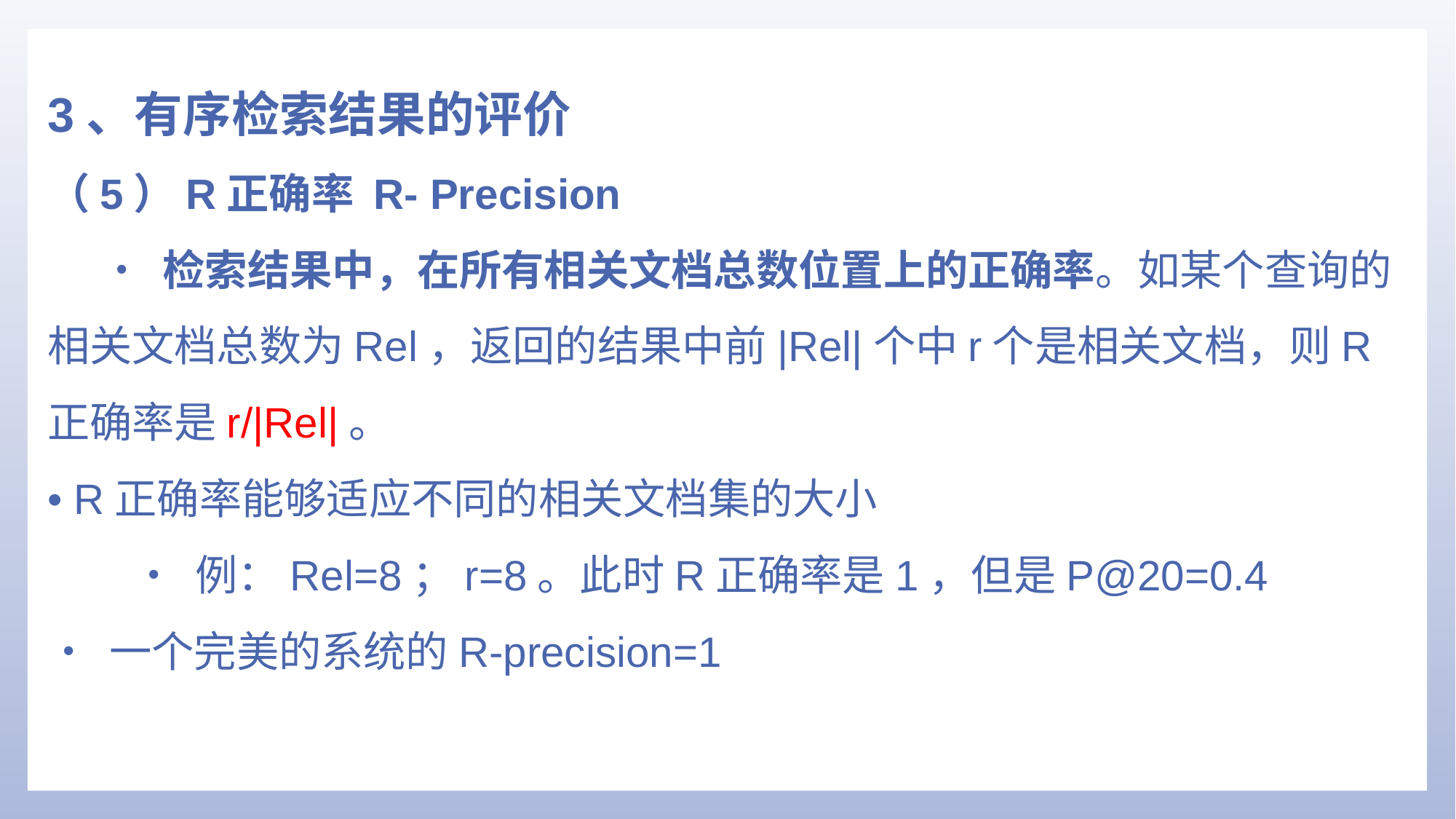

3、有序检索结果的评价
（5）R正确率 R- Precision
• 检索结果中，在所有相关文档总数位置上的正确率。如某个查询的相关文档总数为Rel，返回的结果中前|Rel|个中r个是相关文档，则R正确率是r/|Rel|。
• R正确率能够适应不同的相关文档集的大小
• 例：Rel=8；r=8。此时R正确率是1，但是P@20=0.4
• 一个完美的系统的R-precision=1